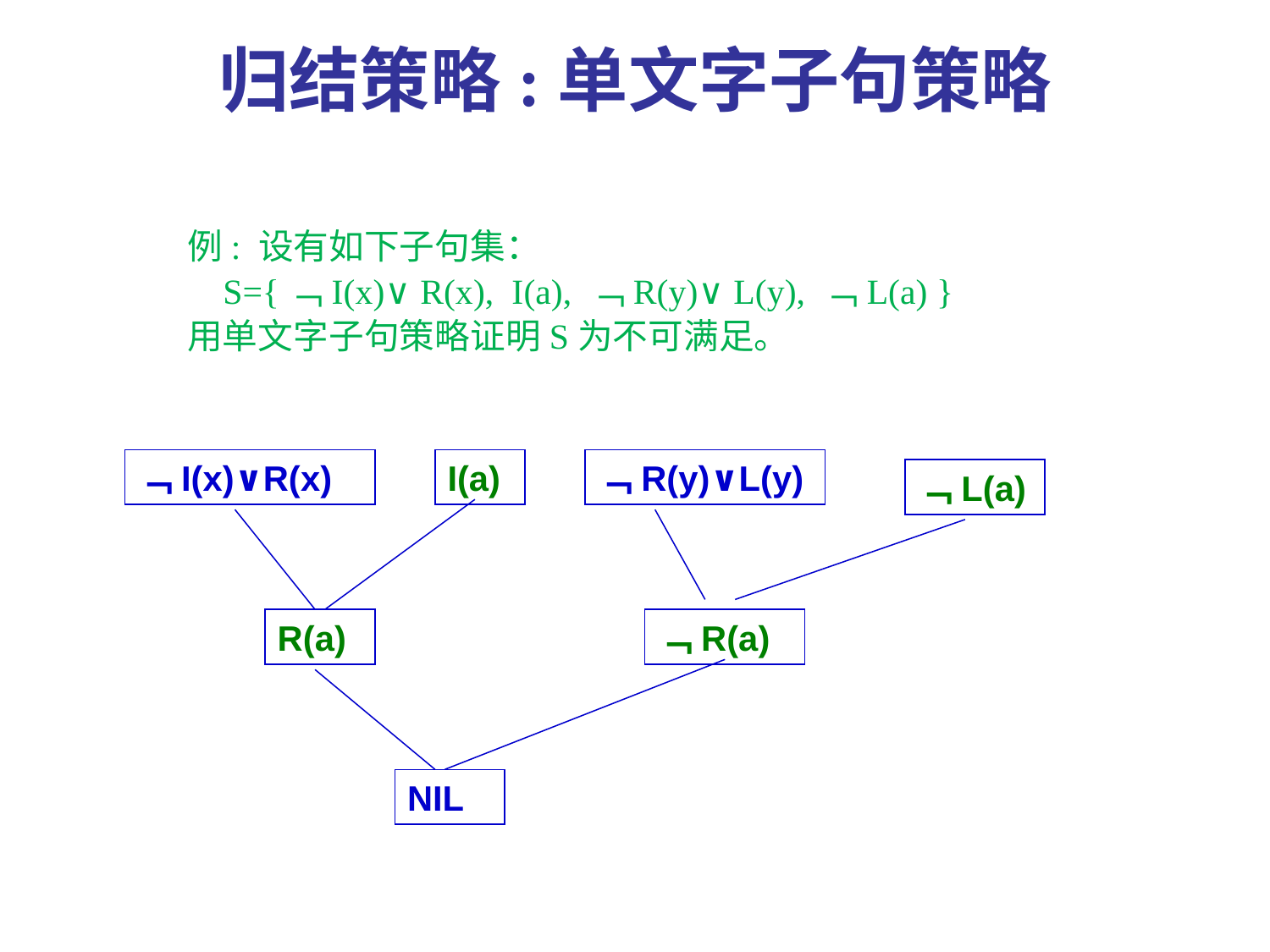

# 归结策略:单文字子句策略
例: 设有如下子句集：
    S={﹁I(x)∨R(x),  I(a), ﹁R(y)∨L(y), ﹁L(a) }
用单文字子句策略证明S为不可满足。

﹁I(x)∨R(x)
I(a)
﹁R(y)∨L(y)
﹁L(a)

R(a)
﹁R(a)

NIL